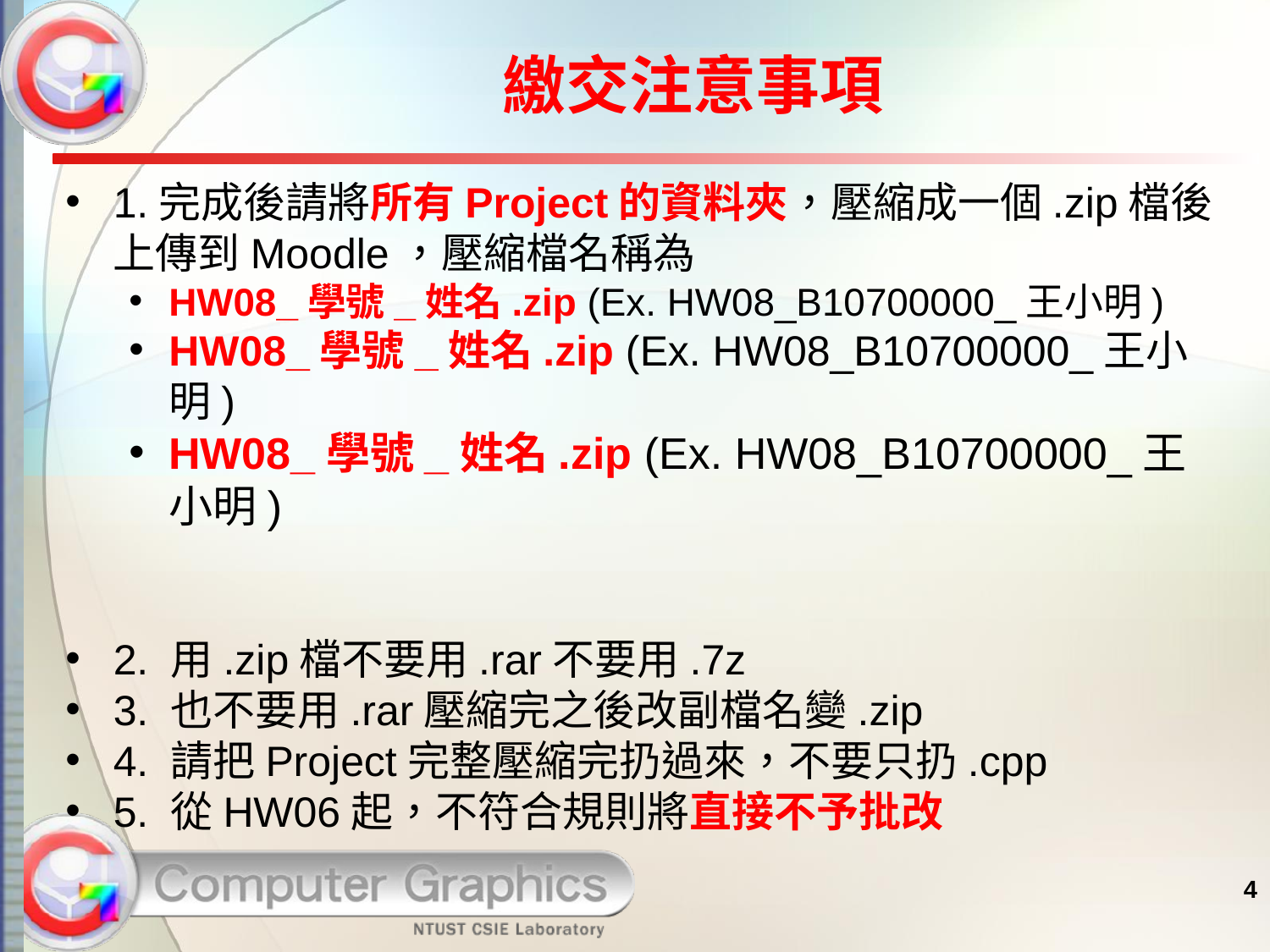

# 繳交注意事項
1.完成後請將所有Project的資料夾，壓縮成一個.zip檔後上傳到Moodle，壓縮檔名稱為
HW08_學號_姓名.zip (Ex. HW08_B10700000_王小明)
HW08_學號_姓名.zip (Ex. HW08_B10700000_王小明)
HW08_學號_姓名.zip (Ex. HW08_B10700000_王小明)

2. 用.zip檔不要用.rar不要用.7z
3. 也不要用.rar壓縮完之後改副檔名變.zip
4. 請把Project完整壓縮完扔過來，不要只扔.cpp
5. 從HW06起，不符合規則將直接不予批改
4